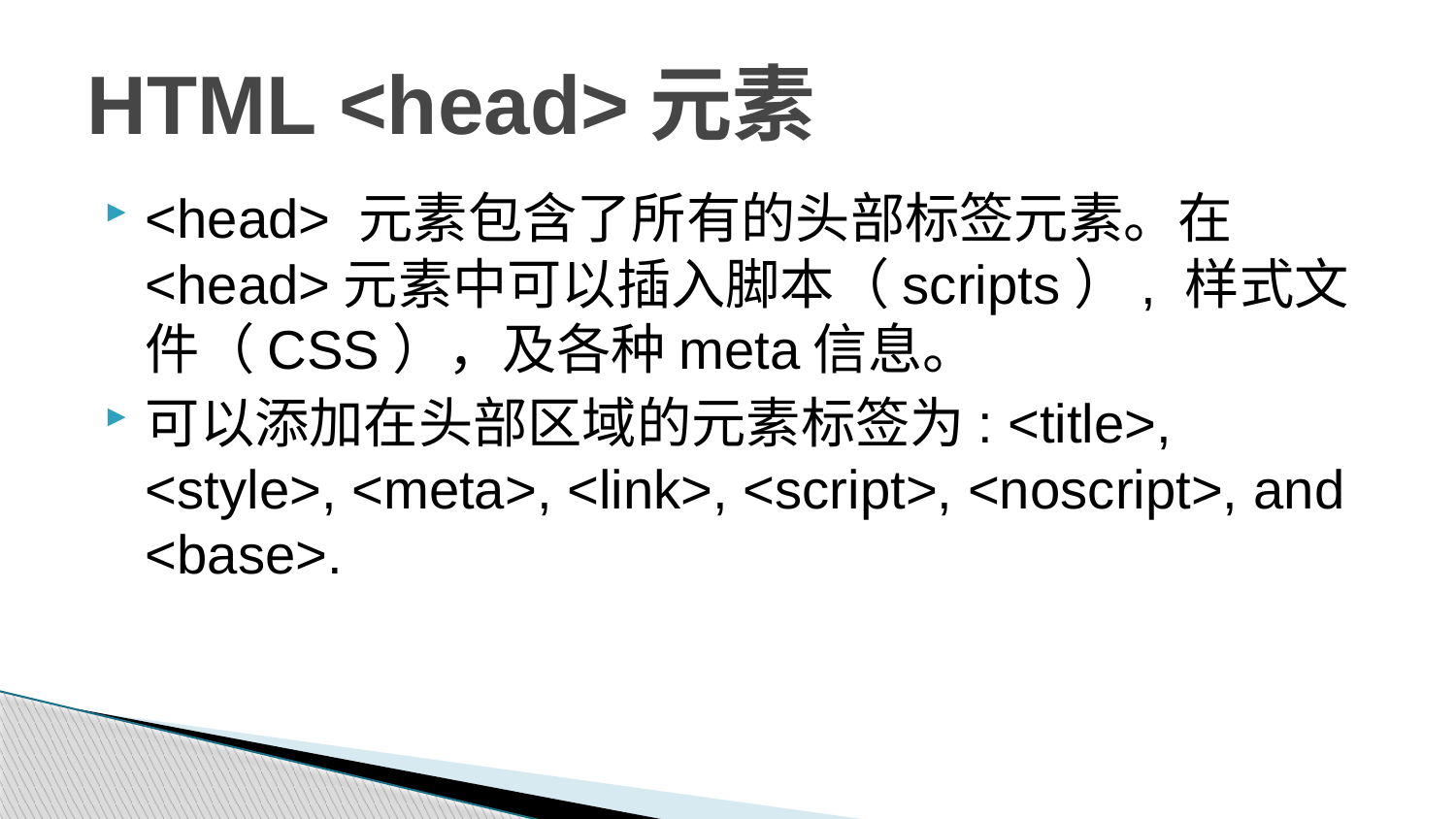

# HTML <head>元素
<head> 元素包含了所有的头部标签元素。在 <head>元素中可以插入脚本（scripts）, 样式文件（CSS），及各种meta信息。
可以添加在头部区域的元素标签为: <title>, <style>, <meta>, <link>, <script>, <noscript>, and <base>.